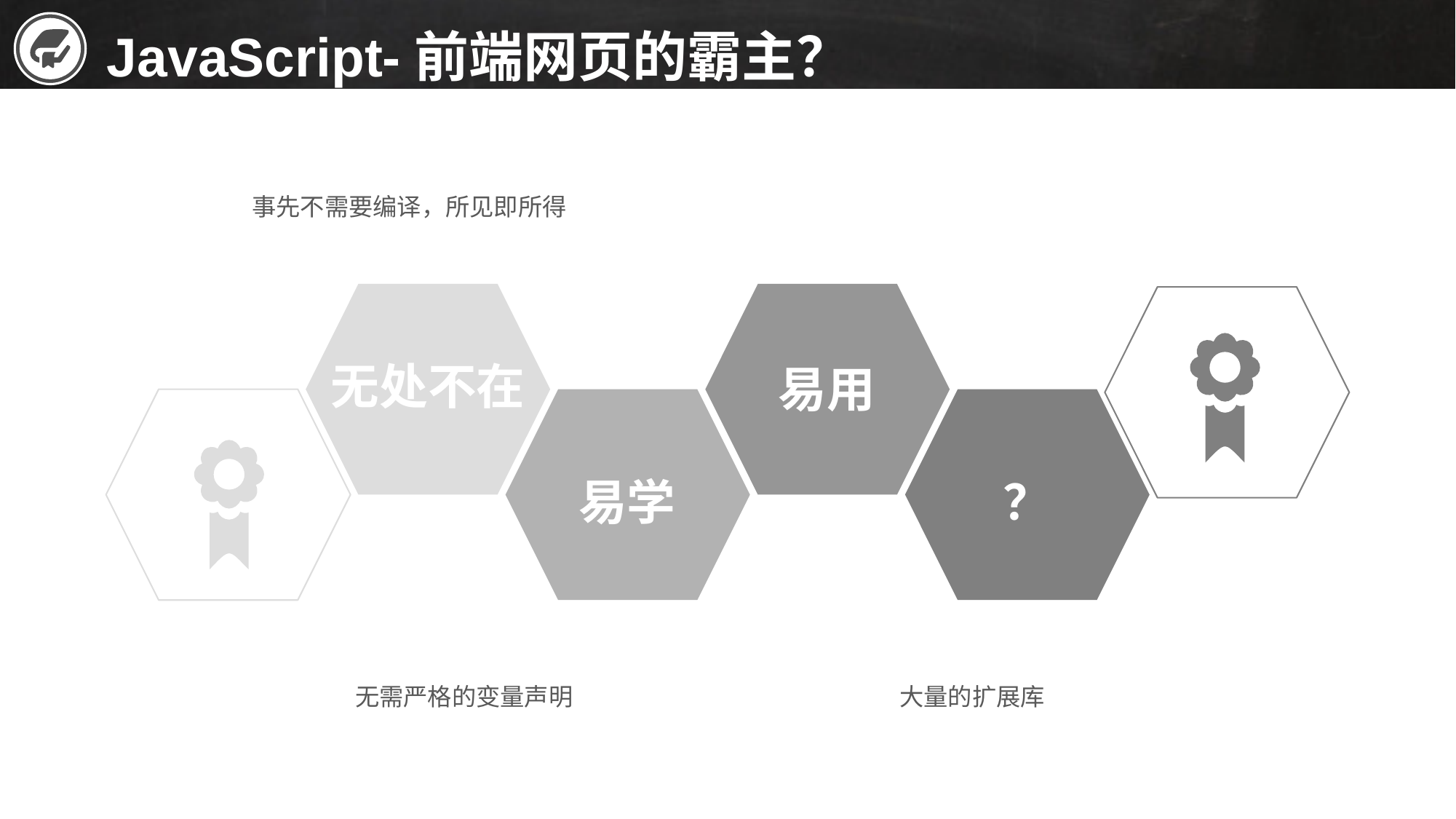

JavaScript-前端网页的霸主？

事先不需要编译，所见即所得

无处不在
易用

易学
？
无需严格的变量声明
大量的扩展库